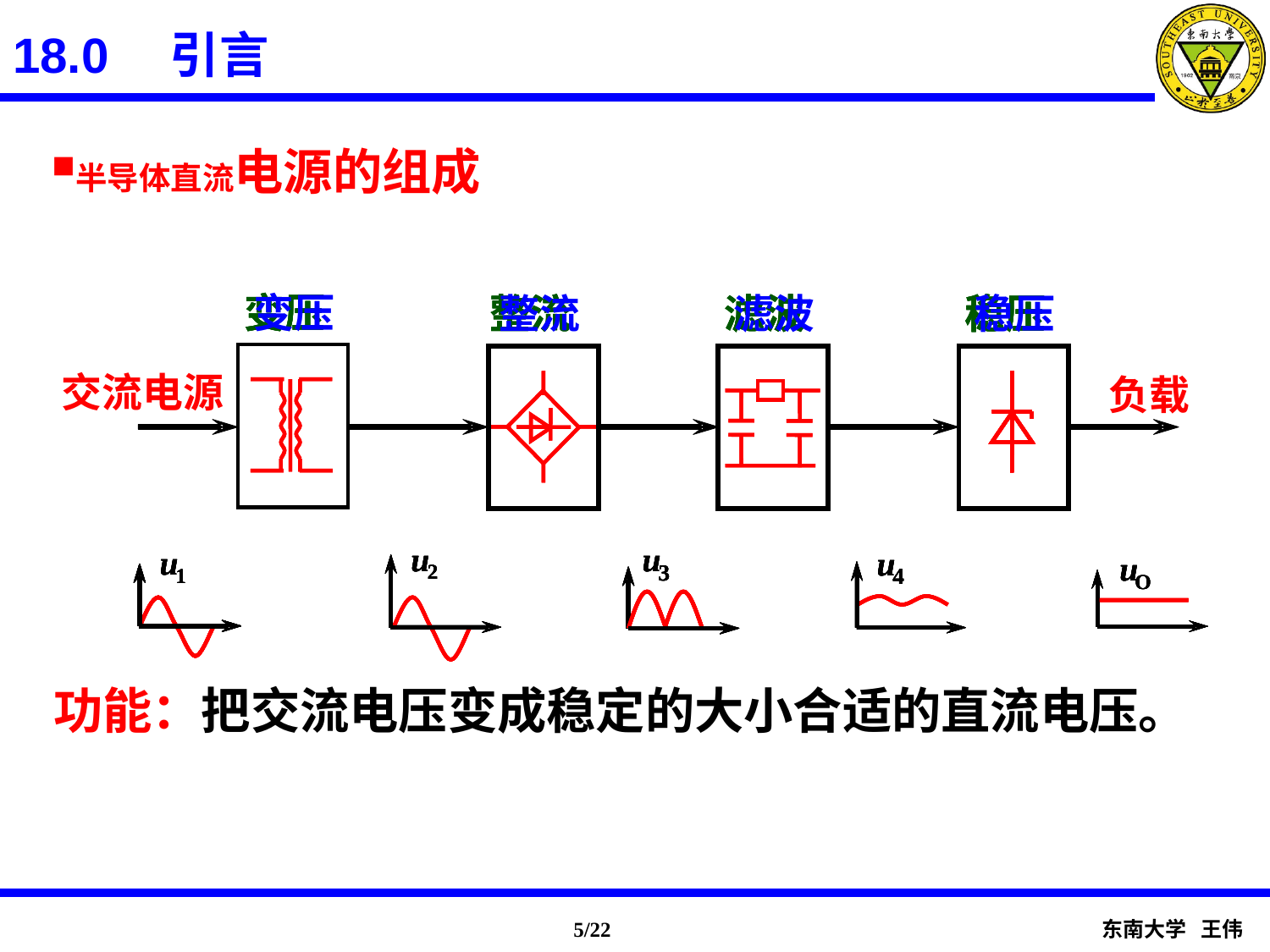

18.0　引言
半导体直流电源的组成
变压
变压
变压
变压

整流
整流
整流
整流

滤波
滤波
滤波
滤波

稳压
稳压
稳压
稳压

交流电源
负载

u
3

u
3

u
3

u
3

u
u

2
2

u
u

2
2

u
u
u
u
1
1
1
1

u
u

4
4

u
u

4
4

u
u
O
O

u
u
O
O

功能：把交流电压变成稳定的大小合适的直流电压。